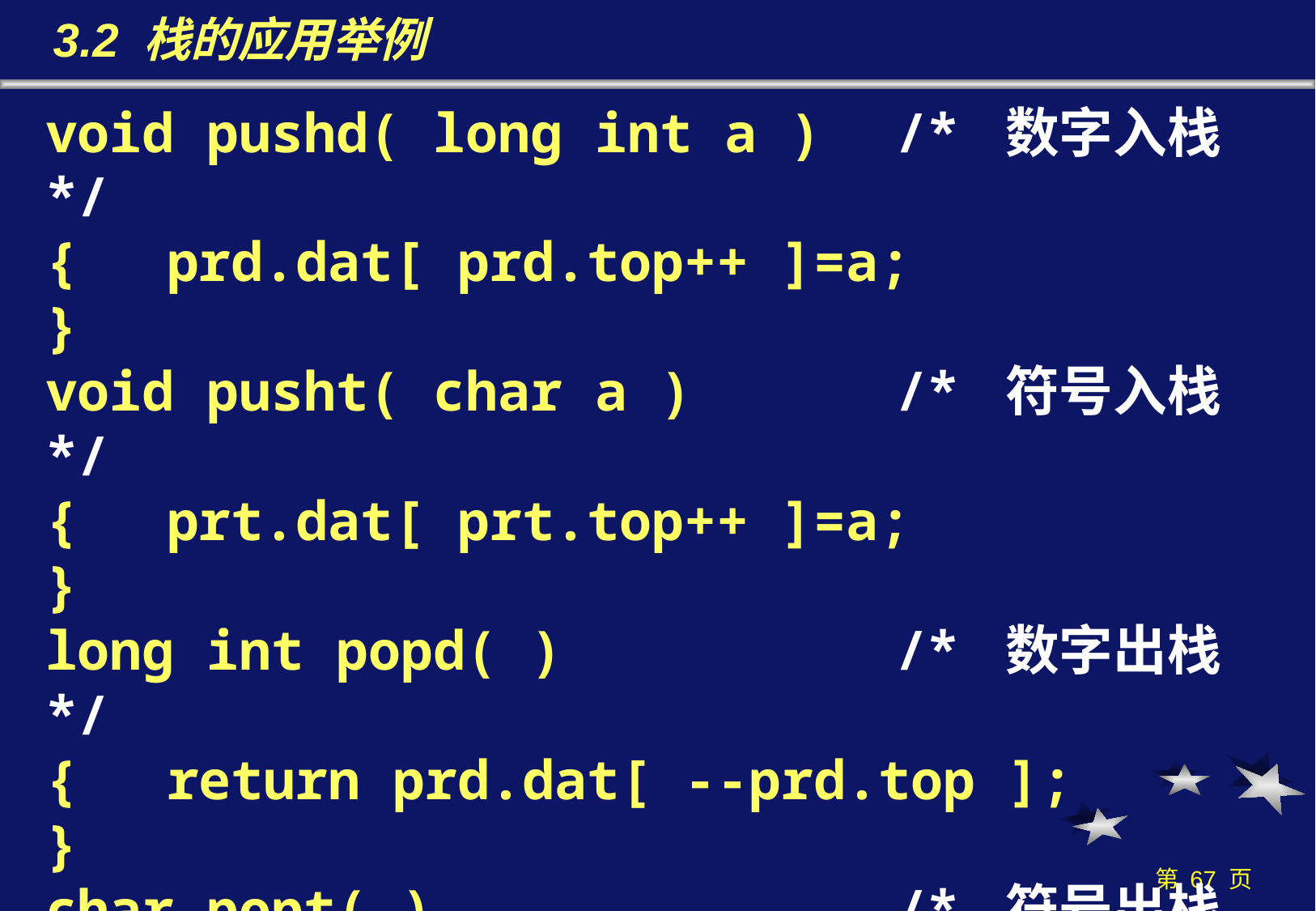

# 3.2 栈的应用举例
void pushd( long int a )	/* 数字入栈 */
{	prd.dat[ prd.top++ ]=a;
}
void pusht( char a )		/* 符号入栈 */
{	prt.dat[ prt.top++ ]=a;
}
long int popd( )			/* 数字出栈 */
{	return prd.dat[ --prd.top ];
}
char popt( )				/* 符号出栈 */
{	return prt.dat[ --prt.top ];
}